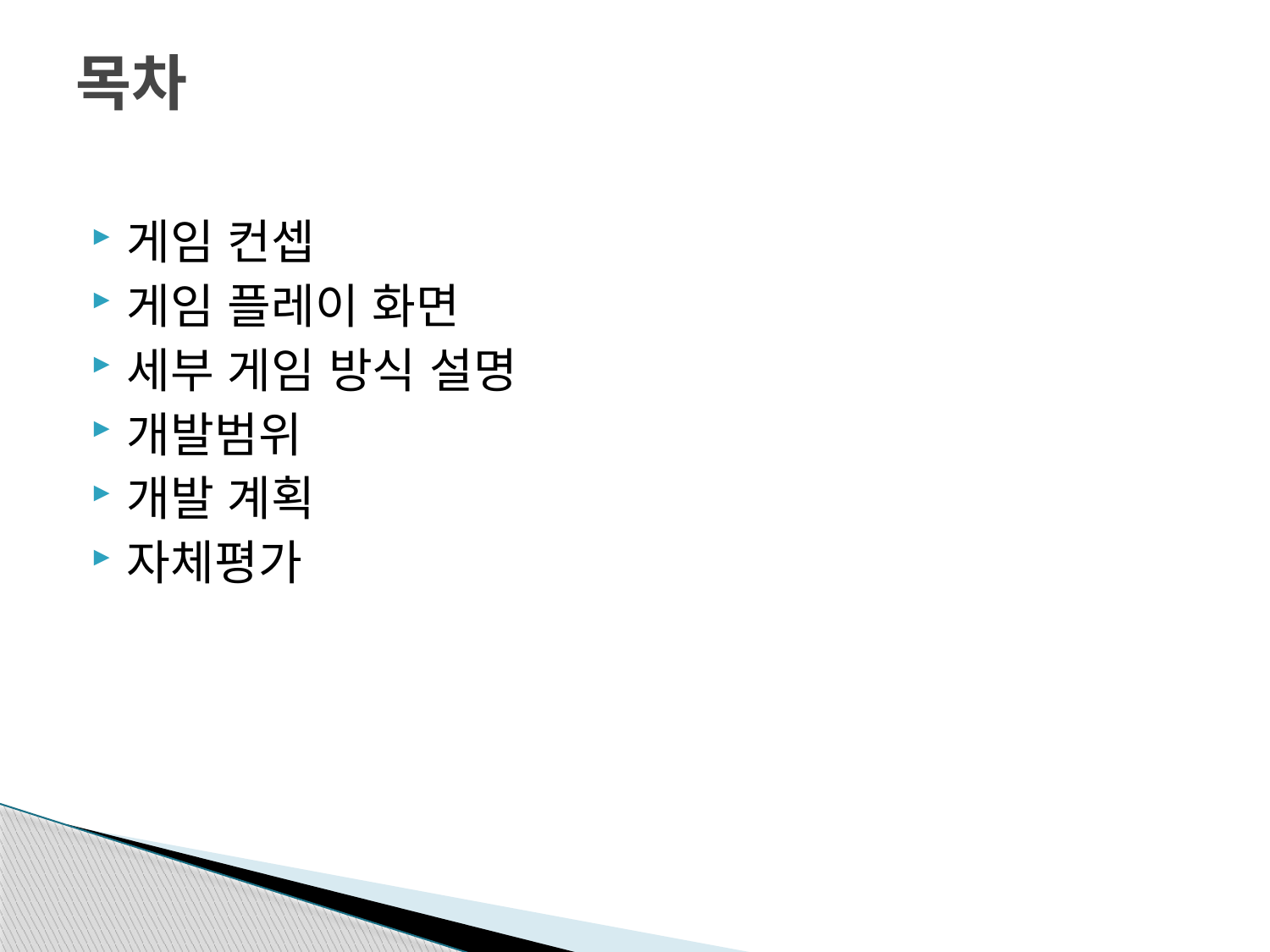

# 목차
게임 컨셉
게임 플레이 화면
세부 게임 방식 설명
개발범위
개발 계획
자체평가